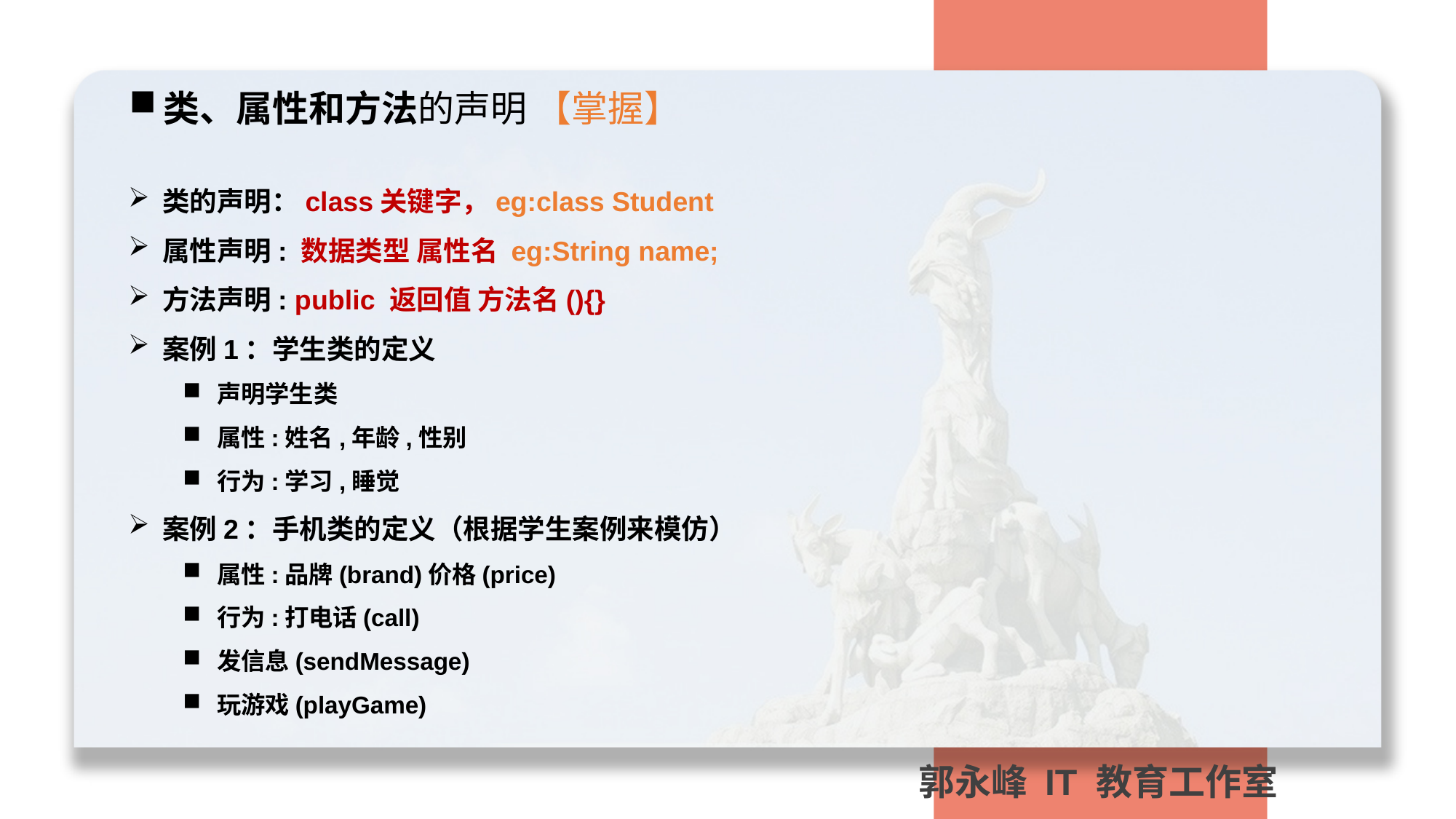

类、属性和方法的声明 【掌握】
类的声明：class关键字，eg:class Student
属性声明: 数据类型 属性名 eg:String name;
方法声明: public 返回值 方法名(){}
案例1：学生类的定义
声明学生类
属性:姓名,年龄,性别
行为:学习,睡觉
案例2：手机类的定义（根据学生案例来模仿）
属性:品牌(brand)价格(price)
行为:打电话(call)
发信息(sendMessage)
玩游戏(playGame)